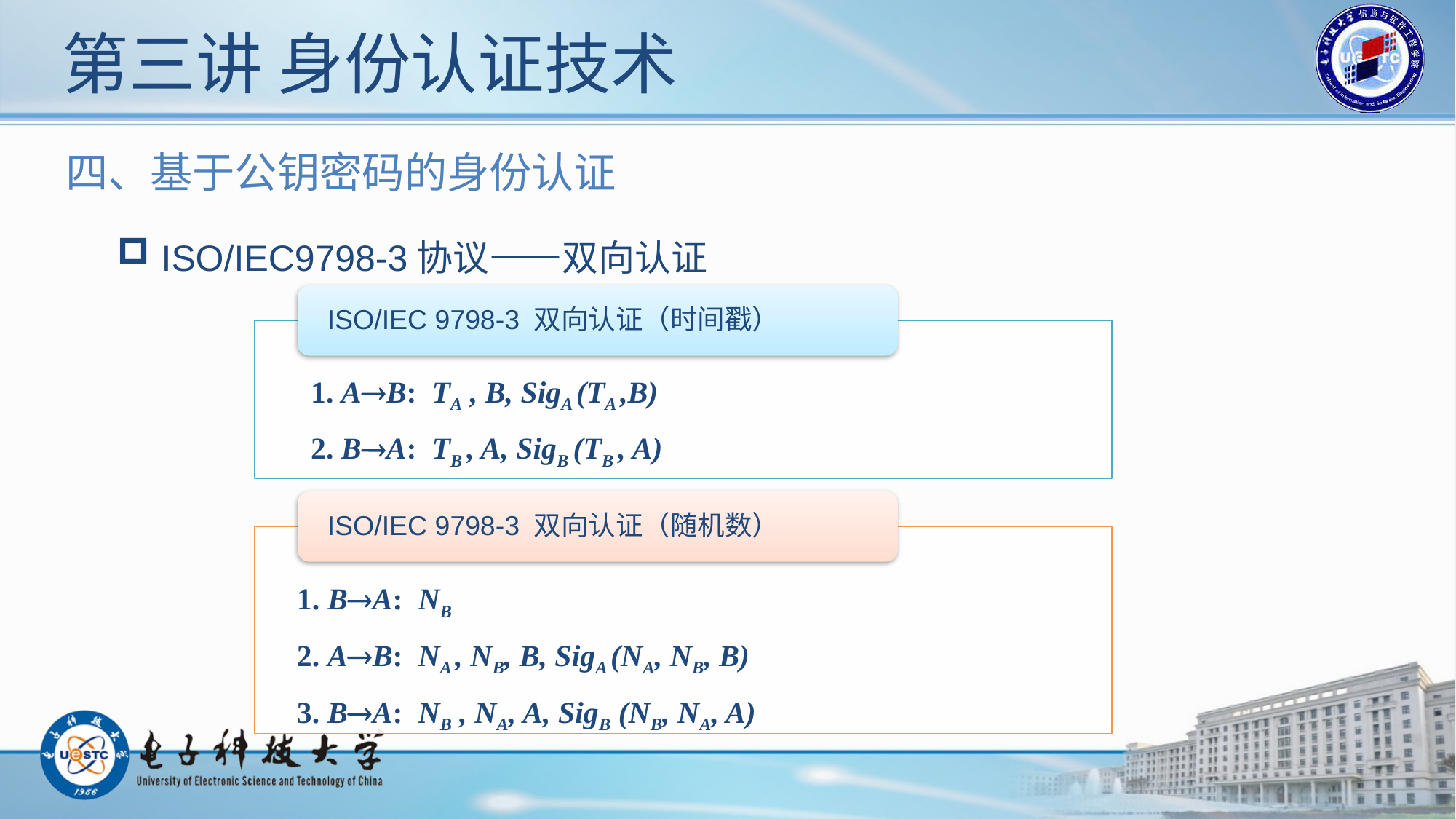

# 第三讲 身份认证技术
四、基于公钥密码的身份认证
 ISO/IEC9798-3协议——双向认证

ISO/IEC 9798-3 双向认证（时间戳）

ISO/IEC 9798-3 双向认证（随机数）
1. A→B:  TA , B, SigA (TA ,B)
2. B→A:  TB , A, SigB (TB , A)
1. B→A:  NB
2. A→B:  NA , NB, B, SigA (NA, NB, B)
3. B→A:  NB , NA, A, SigB (NB, NA, A)